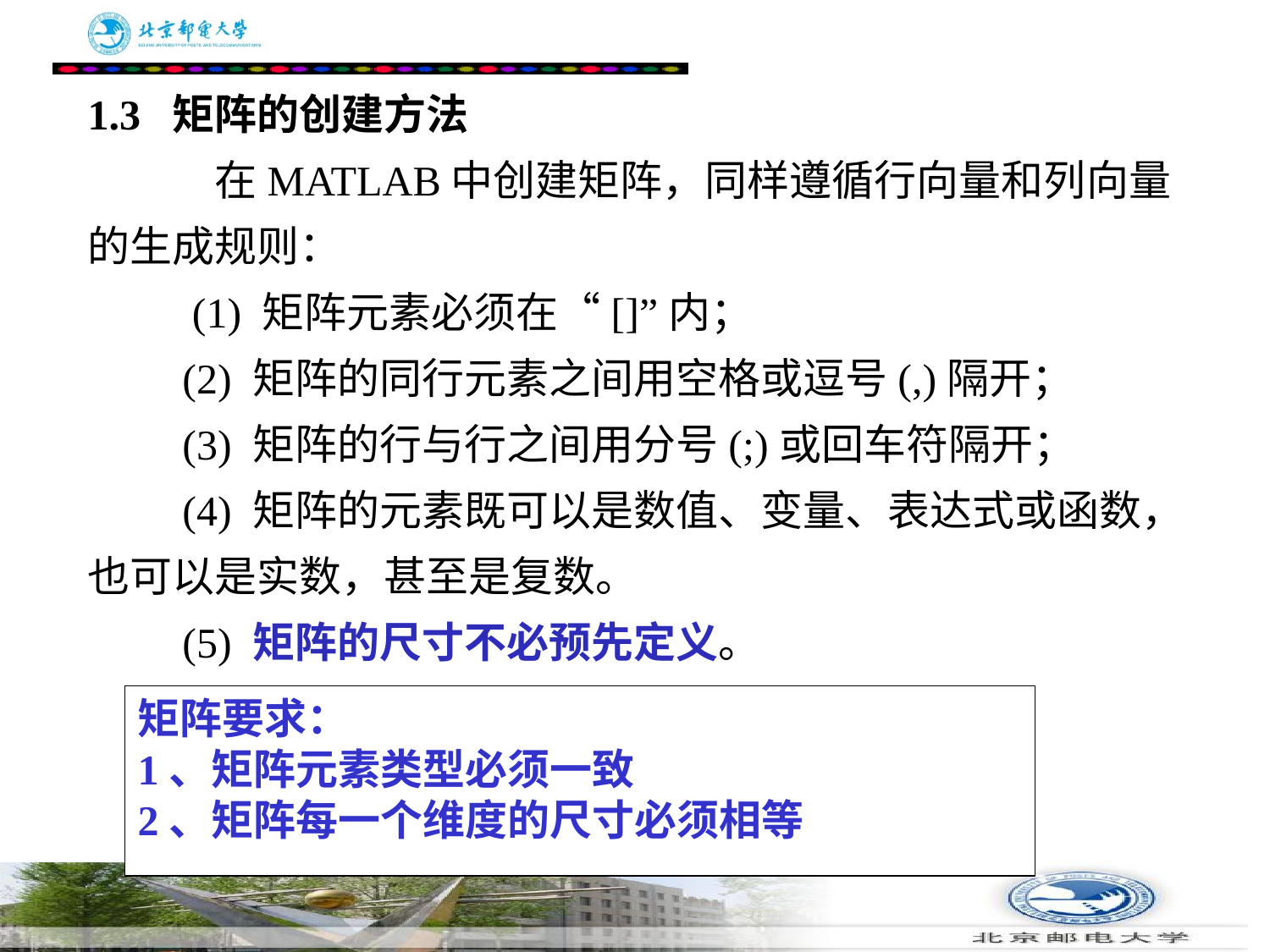

# 1.3  矩阵的创建方法 　　　在MATLAB中创建矩阵，同样遵循行向量和列向量的生成规则： 　　(1) 矩阵元素必须在“[]”内； 　　(2) 矩阵的同行元素之间用空格或逗号(,)隔开； 　　(3) 矩阵的行与行之间用分号(;)或回车符隔开； 　　(4) 矩阵的元素既可以是数值、变量、表达式或函数，也可以是实数，甚至是复数。 　　(5) 矩阵的尺寸不必预先定义。
矩阵要求：
1、矩阵元素类型必须一致
2、矩阵每一个维度的尺寸必须相等